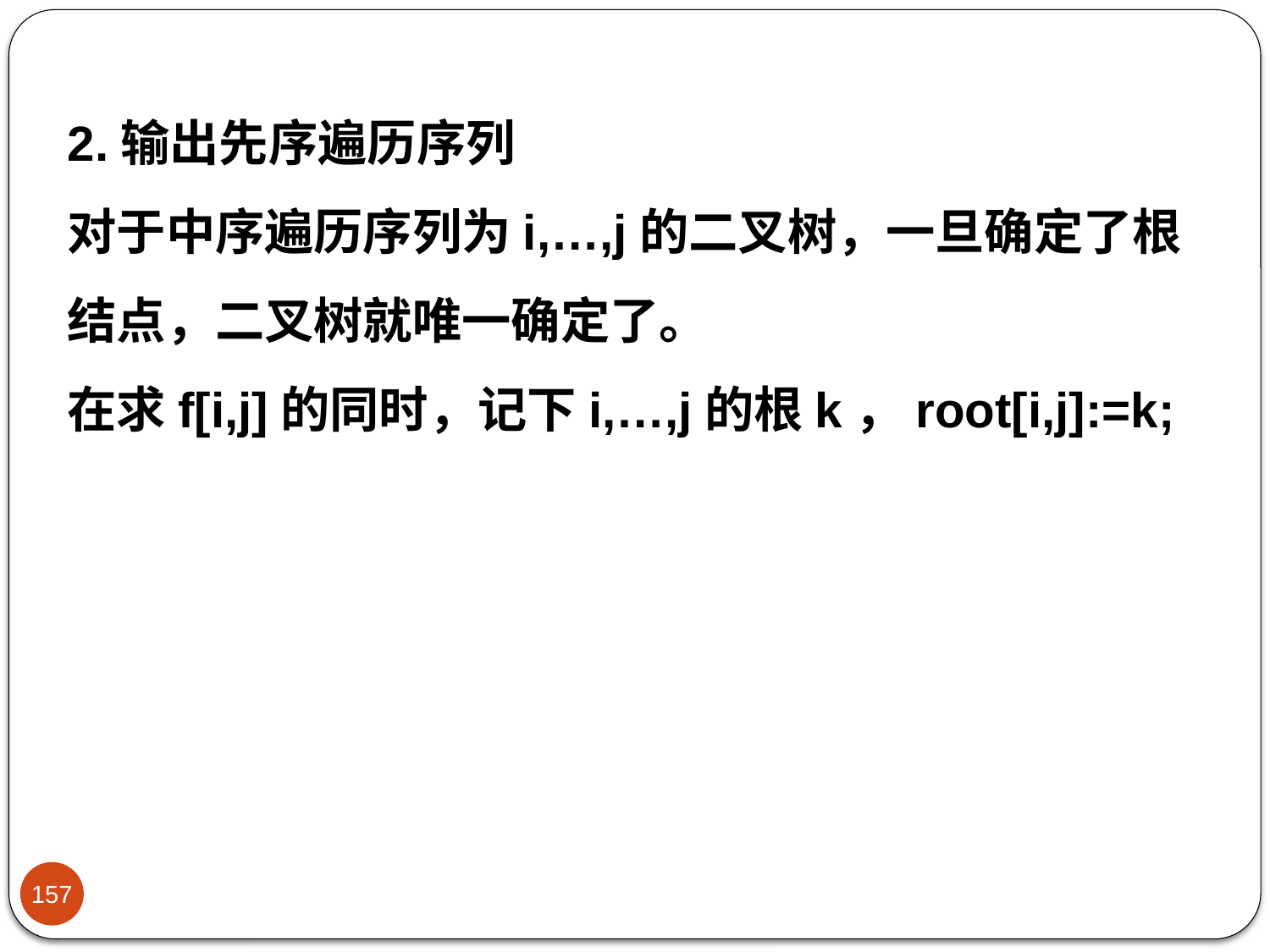

2.输出先序遍历序列
对于中序遍历序列为i,…,j的二叉树，一旦确定了根结点，二叉树就唯一确定了。
在求f[i,j]的同时，记下i,…,j的根k，root[i,j]:=k;
157